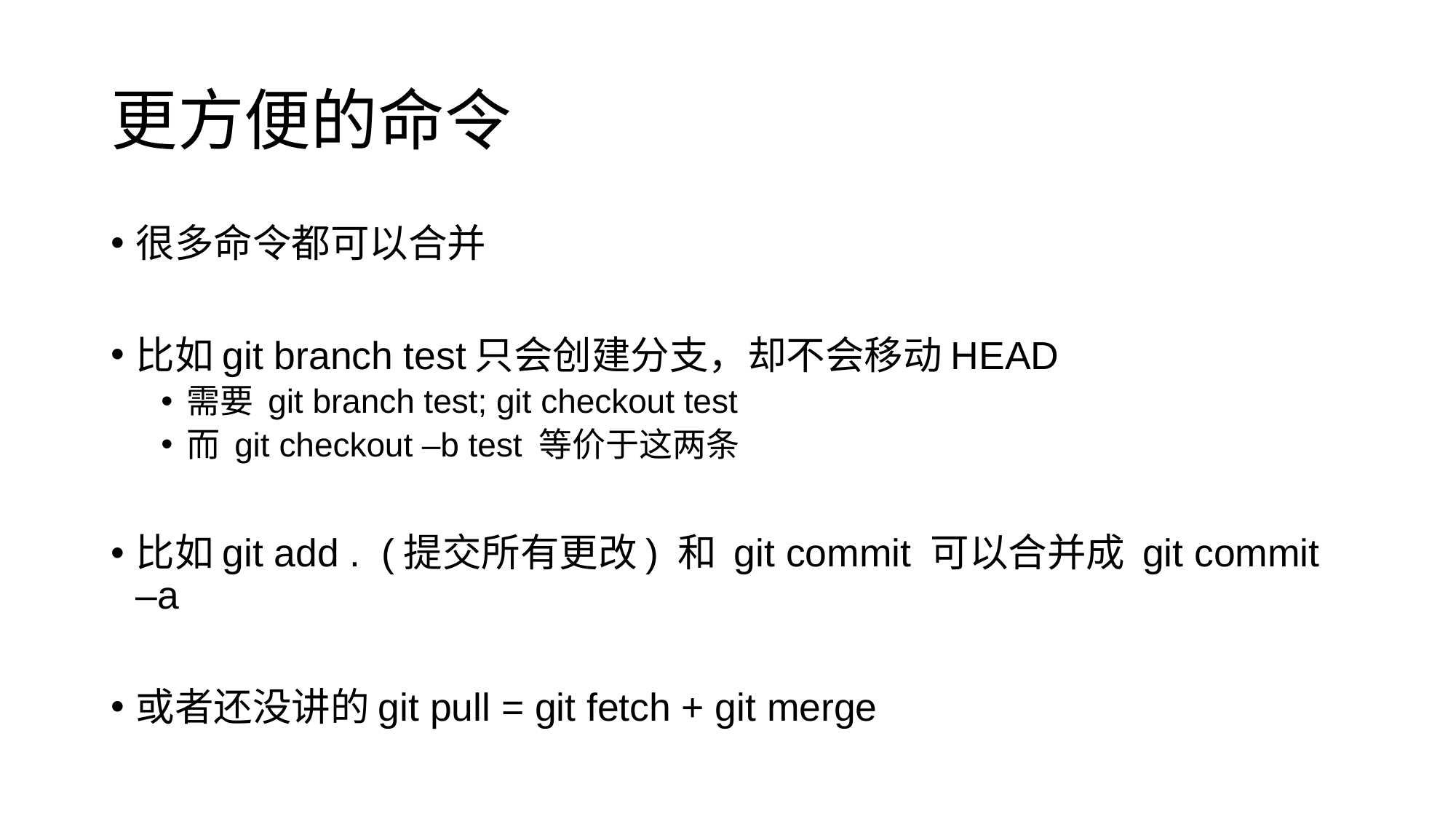

# 更方便的命令
很多命令都可以合并

比如git branch test只会创建分支，却不会移动HEAD
需要 git branch test; git checkout test
而 git checkout –b test 等价于这两条

比如git add .  (提交所有更改) 和 git commit 可以合并成 git commit –a

或者还没讲的git pull = git fetch + git merge